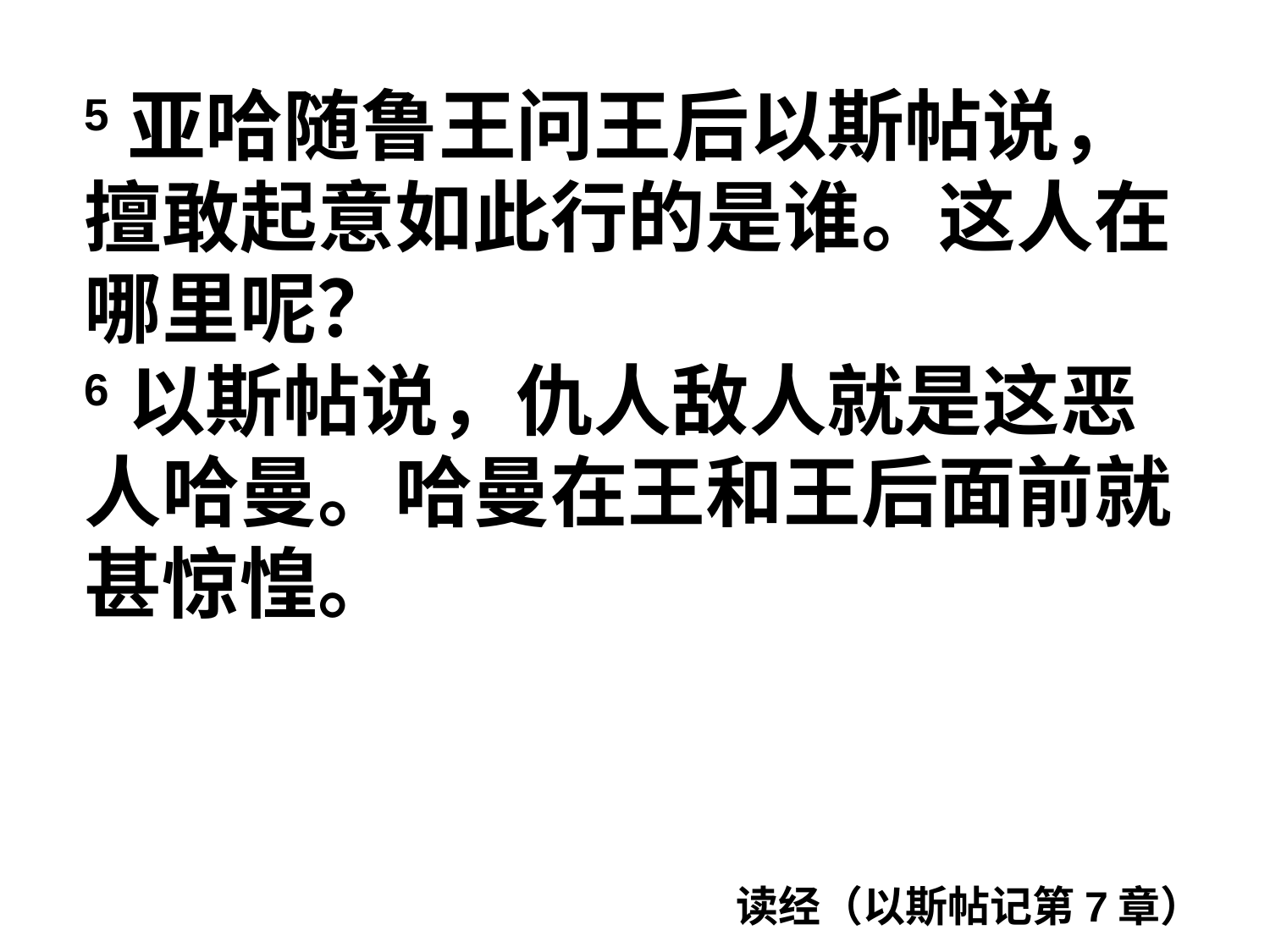

5亚哈随鲁王问王后以斯帖说，擅敢起意如此行的是谁。这人在哪里呢？
6以斯帖说，仇人敌人就是这恶人哈曼。哈曼在王和王后面前就甚惊惶。
读经（以斯帖记第7章）